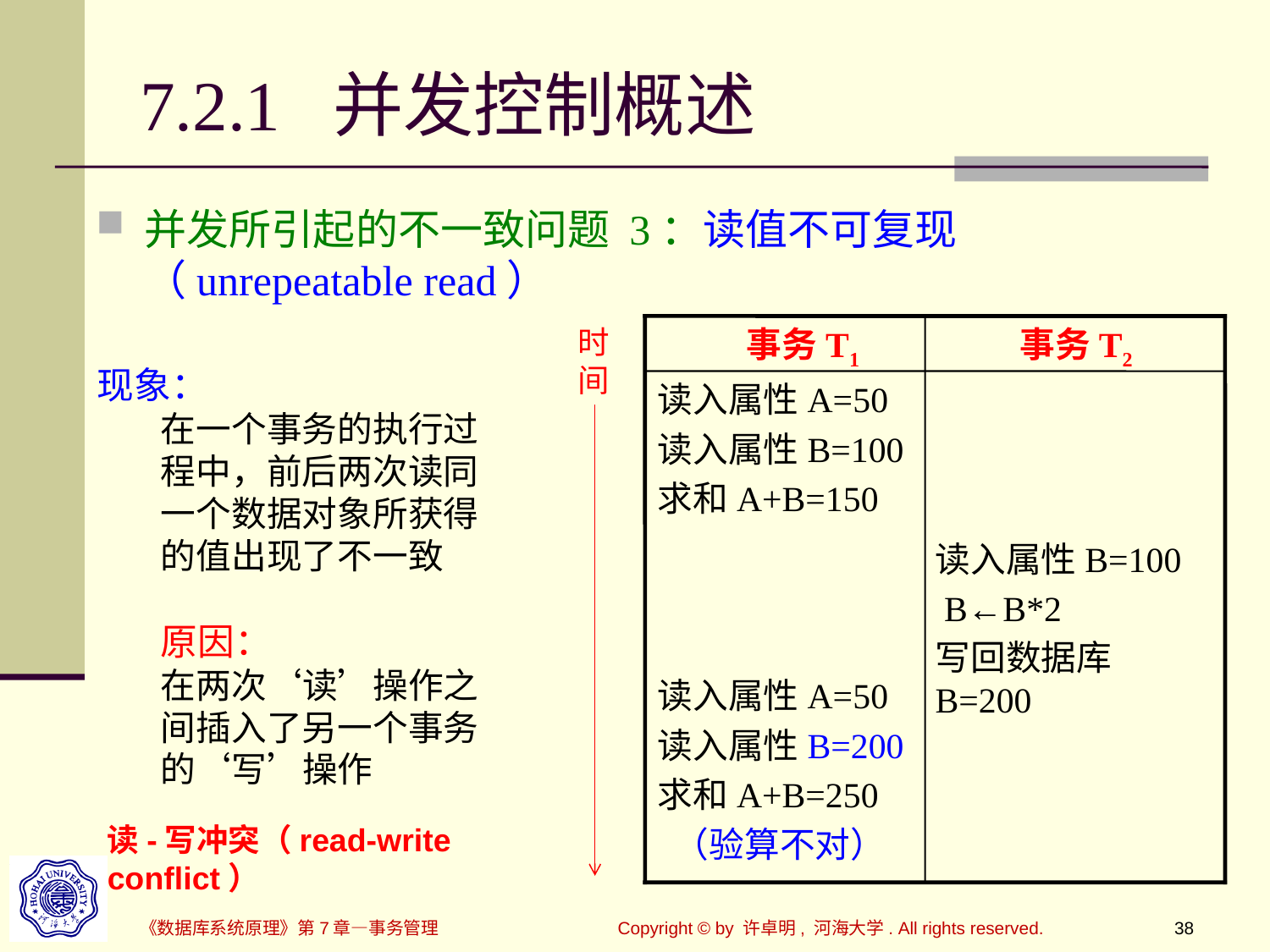

# 7.2.1  并发控制概述
并发所引起的不一致问题 3：读值不可复现（unrepeatable read）
事务T1

事务T2

读入属性A=50
读入属性B=100
求和A+B=150

读入属性A=50
读入属性B=200
求和A+B=250
 （验算不对）

读入属性B=100
 B←B*2
写回数据库B=200

时
间
现象：
在一个事务的执行过程中，前后两次读同一个数据对象所获得的值出现了不一致

原因：
在两次‘读’操作之间插入了另一个事务的‘写’操作
读-写冲突（read-write conflict）
《数据库系统原理》第7章—事务管理
Copyright © by 许卓明, 河海大学. All rights reserved.
38